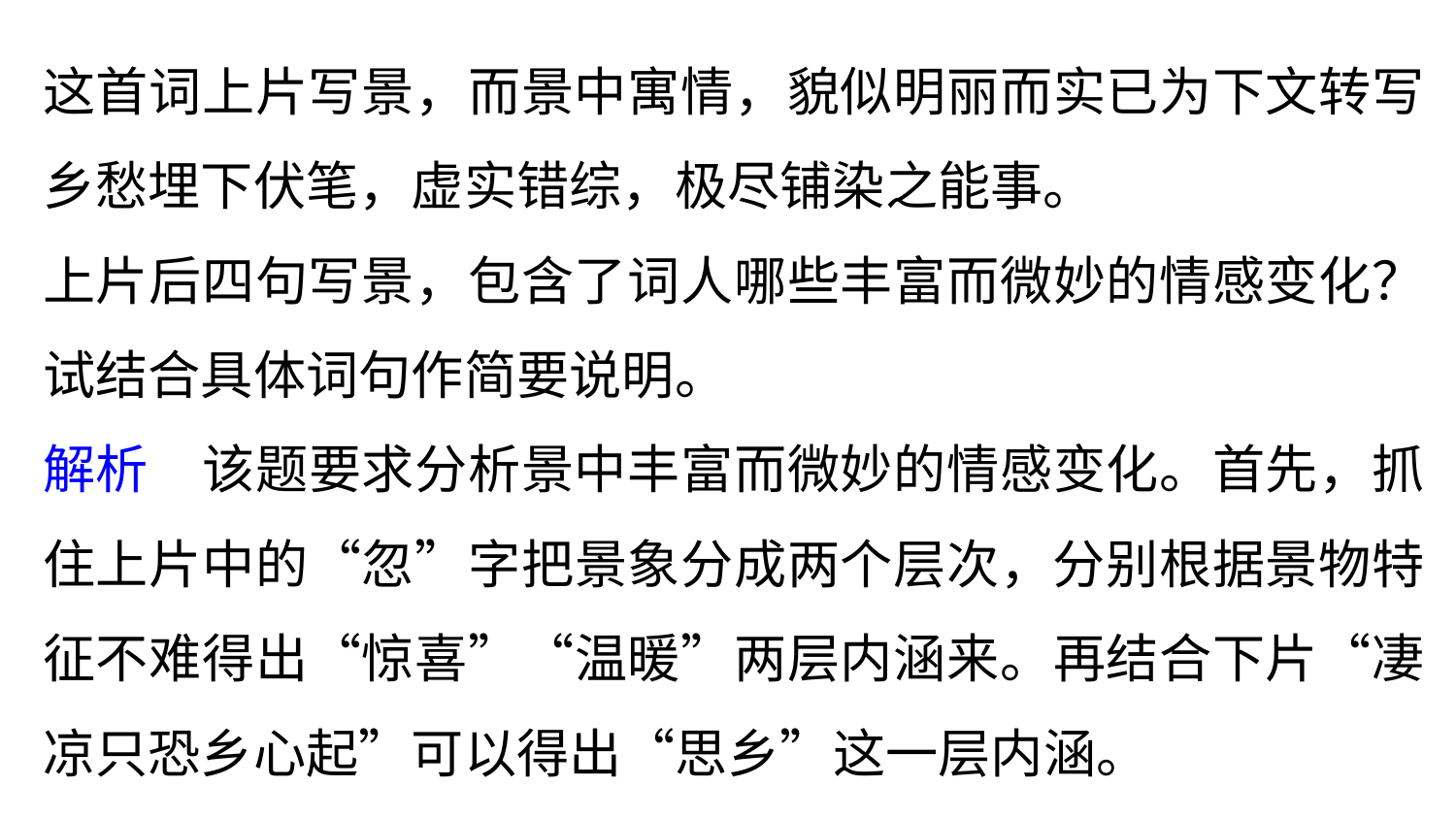

这首词上片写景，而景中寓情，貌似明丽而实已为下文转写乡愁埋下伏笔，虚实错综，极尽铺染之能事。
上片后四句写景，包含了词人哪些丰富而微妙的情感变化？试结合具体词句作简要说明。
解析　该题要求分析景中丰富而微妙的情感变化。首先，抓住上片中的“忽”字把景象分成两个层次，分别根据景物特征不难得出“惊喜”“温暖”两层内涵来。再结合下片“凄凉只恐乡心起”可以得出“思乡”这一层内涵。